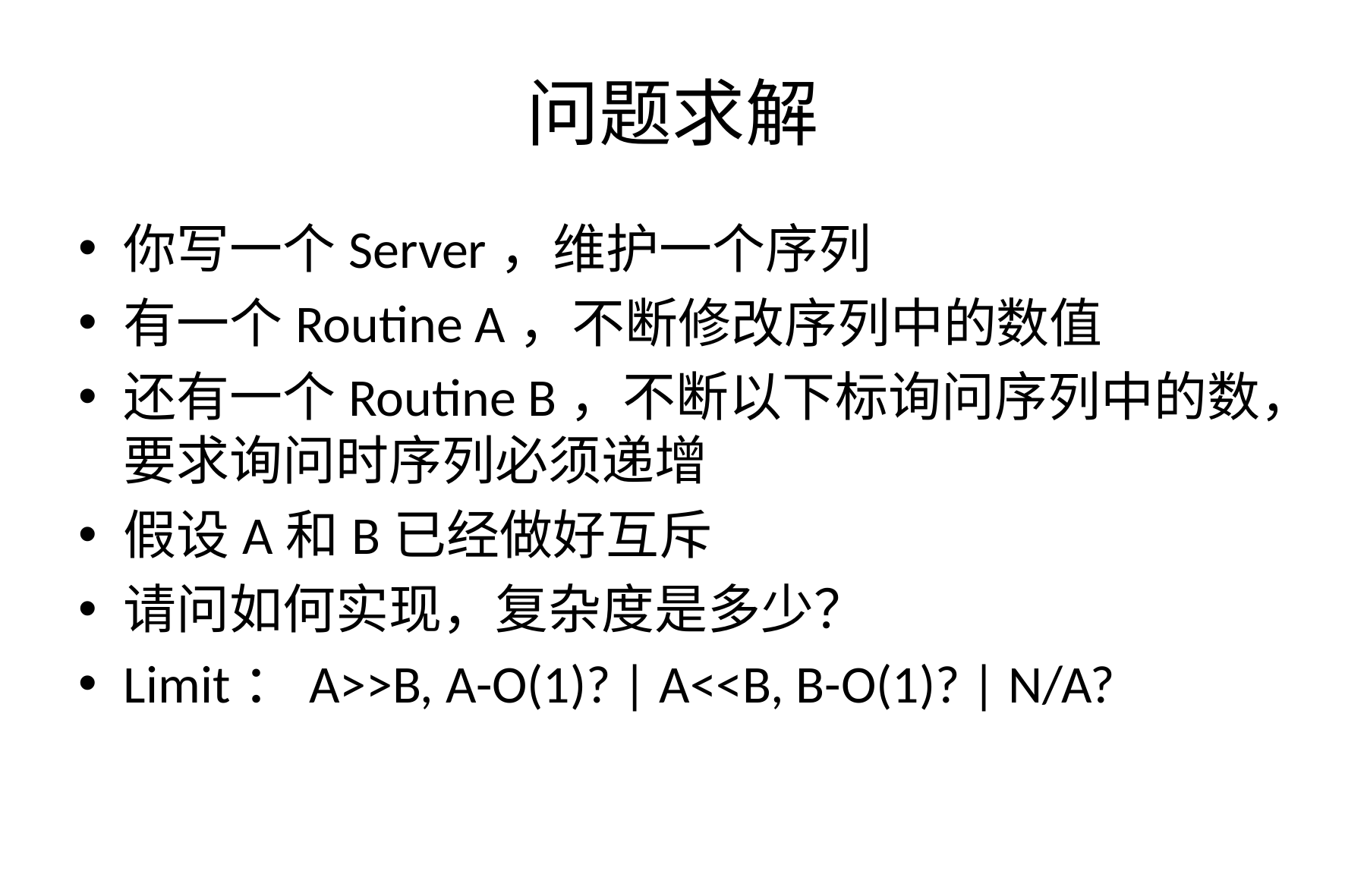

# 问题求解
你写一个Server，维护一个序列
有一个Routine A，不断修改序列中的数值
还有一个Routine B，不断以下标询问序列中的数，要求询问时序列必须递增
假设A和B已经做好互斥
请问如何实现，复杂度是多少？
Limit：A>>B, A-O(1)? | A<<B, B-O(1)? | N/A?